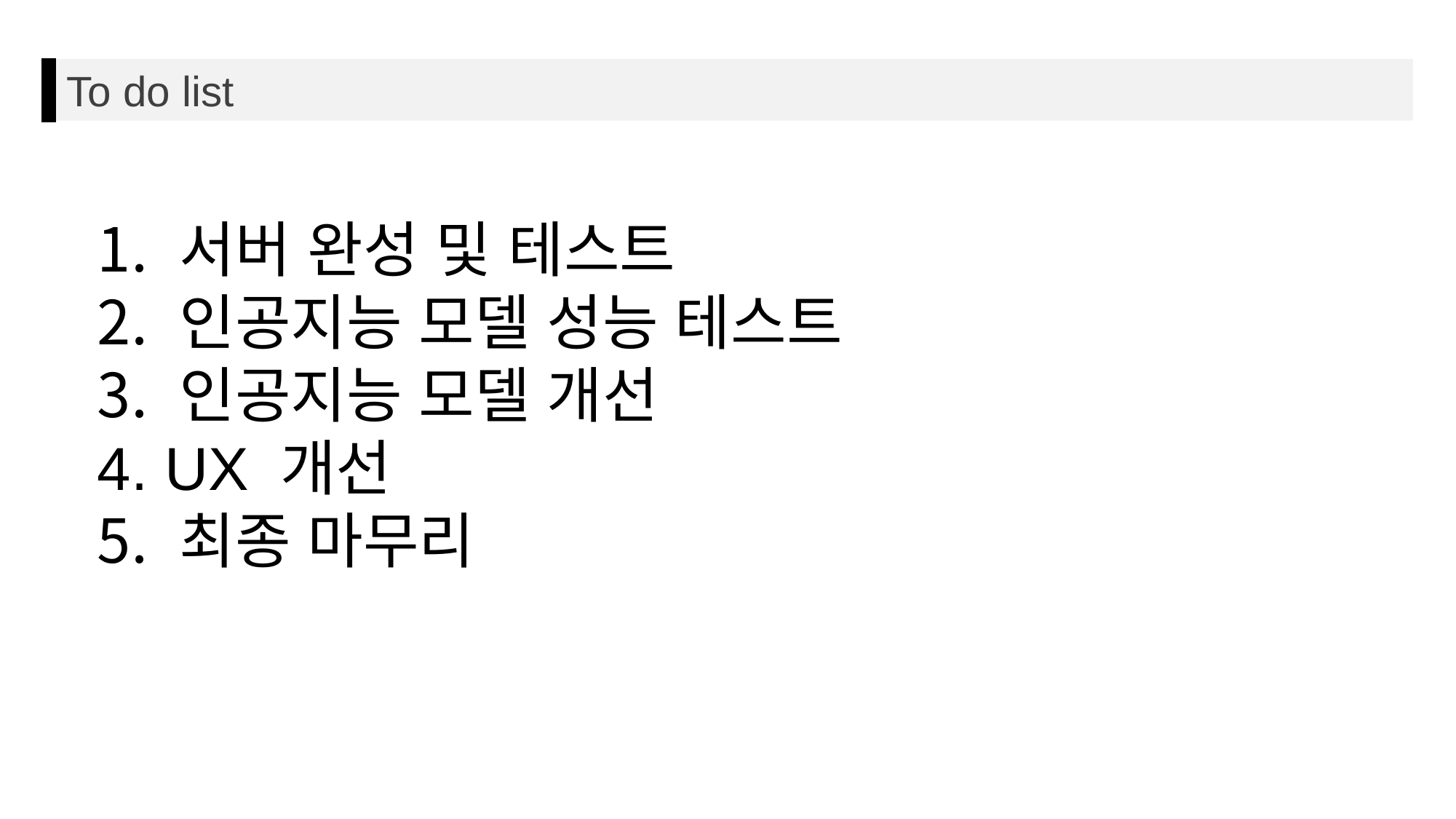

To do list
 서버 완성 및 테스트
 인공지능 모델 성능 테스트
 인공지능 모델 개선
 UX 개선
 최종 마무리